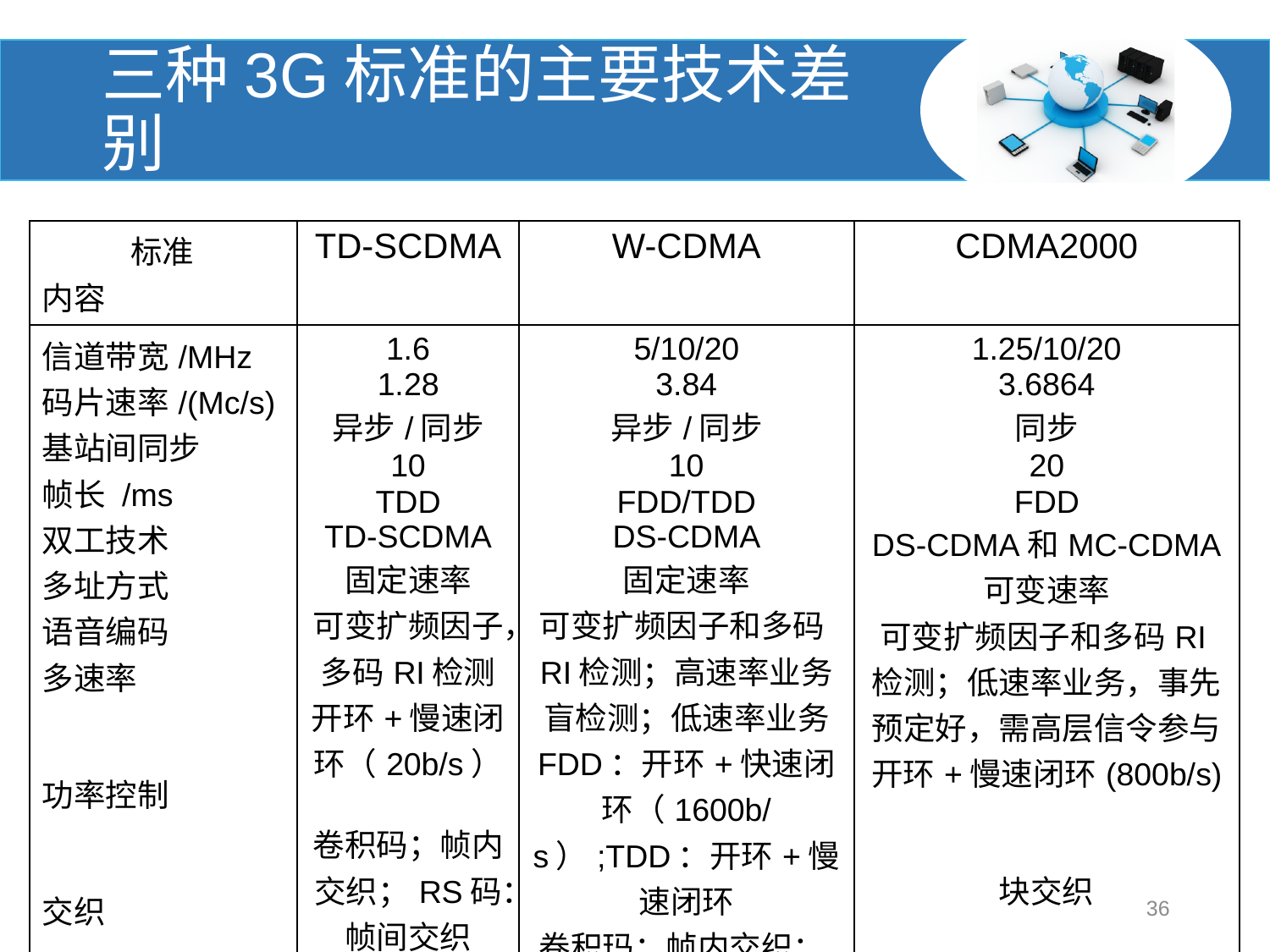

# 三种3G标准的主要技术差别
| 标准 内容 | TD-SCDMA | W-CDMA | CDMA2000 |
| --- | --- | --- | --- |
| 信道带宽/MHz 码片速率/(Mc/s) 基站间同步 帧长 /ms 双工技术 多址方式 语音编码 多速率 功率控制 交织 | 1.6 1.28 异步/同步 10 TDD TD-SCDMA 固定速率 可变扩频因子，多码RI检测 开环+慢速闭环（20b/s） 卷积码；帧内交织；RS码：帧间交织 | 5/10/20 3.84 异步/同步 10 FDD/TDD DS-CDMA 固定速率 可变扩频因子和多码RI检测；高速率业务盲检测；低速率业务 FDD：开环+快速闭环（1600b/s）;TDD：开环+慢速闭环 卷积玛：帧内交织；RS码：帧间交织 | 1.25/10/20 3.6864 同步 20 FDD DS-CDMA和MC-CDMA 可变速率 可变扩频因子和多码RI检测；低速率业务，事先预定好，需高层信令参与 开环+慢速闭环(800b/s) 块交织 |
36